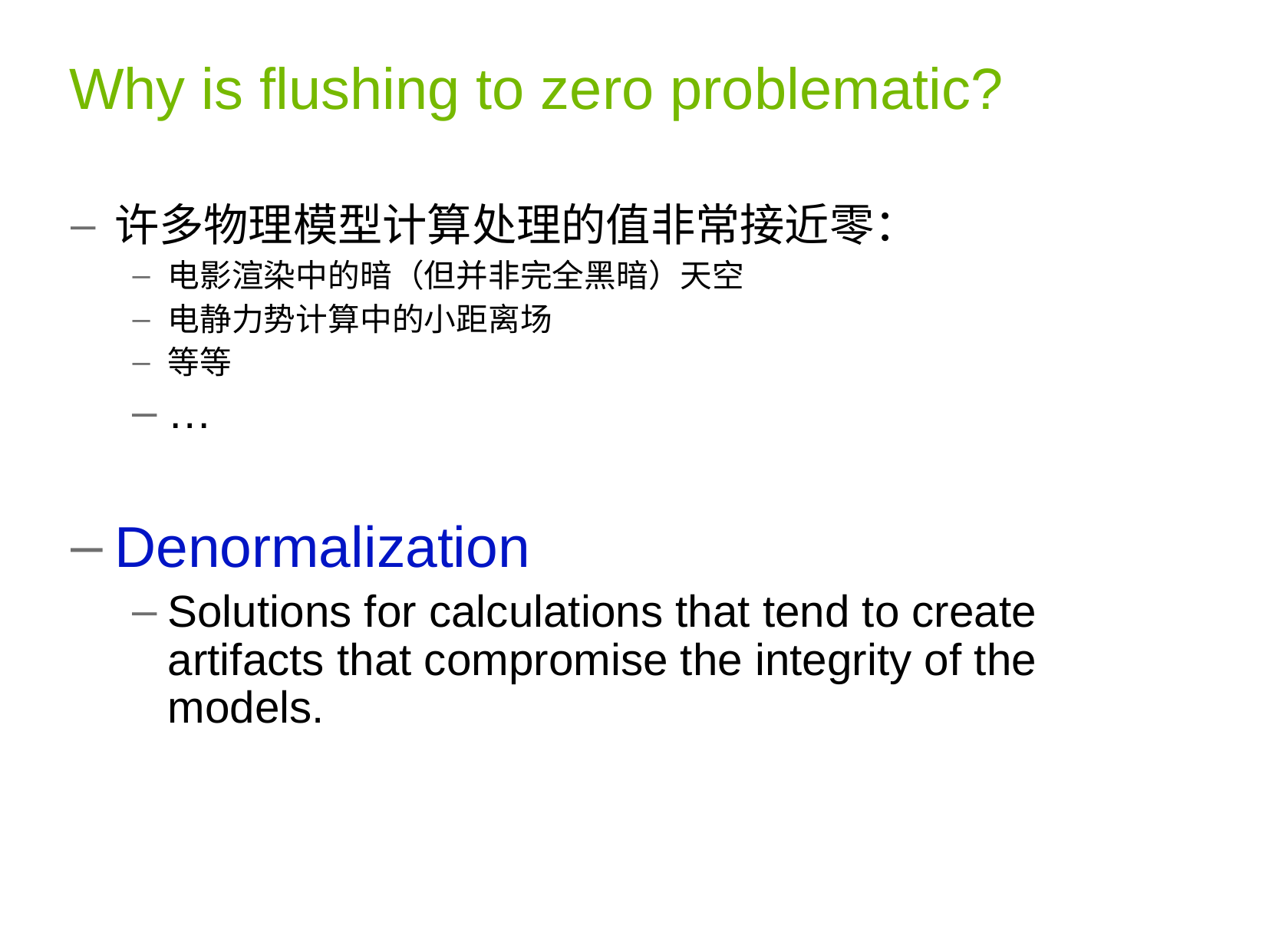

# Why is flushing to zero problematic?
许多物理模型计算处理的值非常接近零：
电影渲染中的暗（但并非完全黑暗）天空
电静力势计算中的小距离场
等等
…

Denormalization
Solutions for calculations that tend to create artifacts that compromise the integrity of the models.